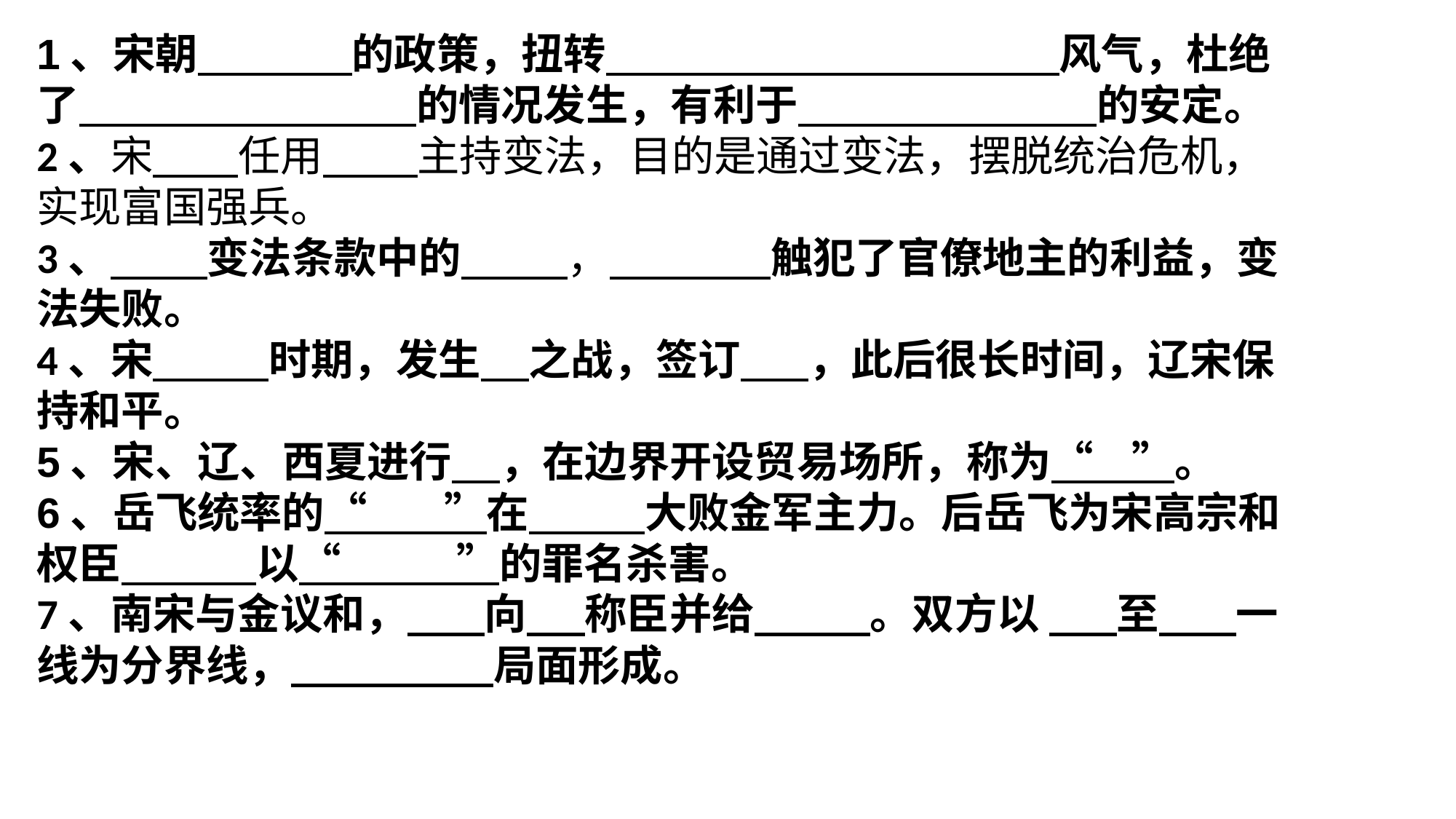

1、宋朝                的政策，扭转                                               风气，杜绝了                                   的情况发生，有利于                               的安定。
2、宋         任用          主持变法，目的是通过变法，摆脱统治危机，
实现富国强兵。
3、          变法条款中的           ，                 触犯了官僚地主的利益，变法失败。
4、宋            时期，发生     之战，签订       ，此后很长时间，辽宋保持和平。
5、宋、辽、西夏进行     ，在边界开设贸易场所，称为“    ”。
6、岳飞统率的“        ”在            大败金军主力。后岳飞为宋高宗和权臣              以“            ”的罪名杀害。
7、南宋与金议和，        向      称臣并给            。双方以        至        一线为分界线，                     局面形成。